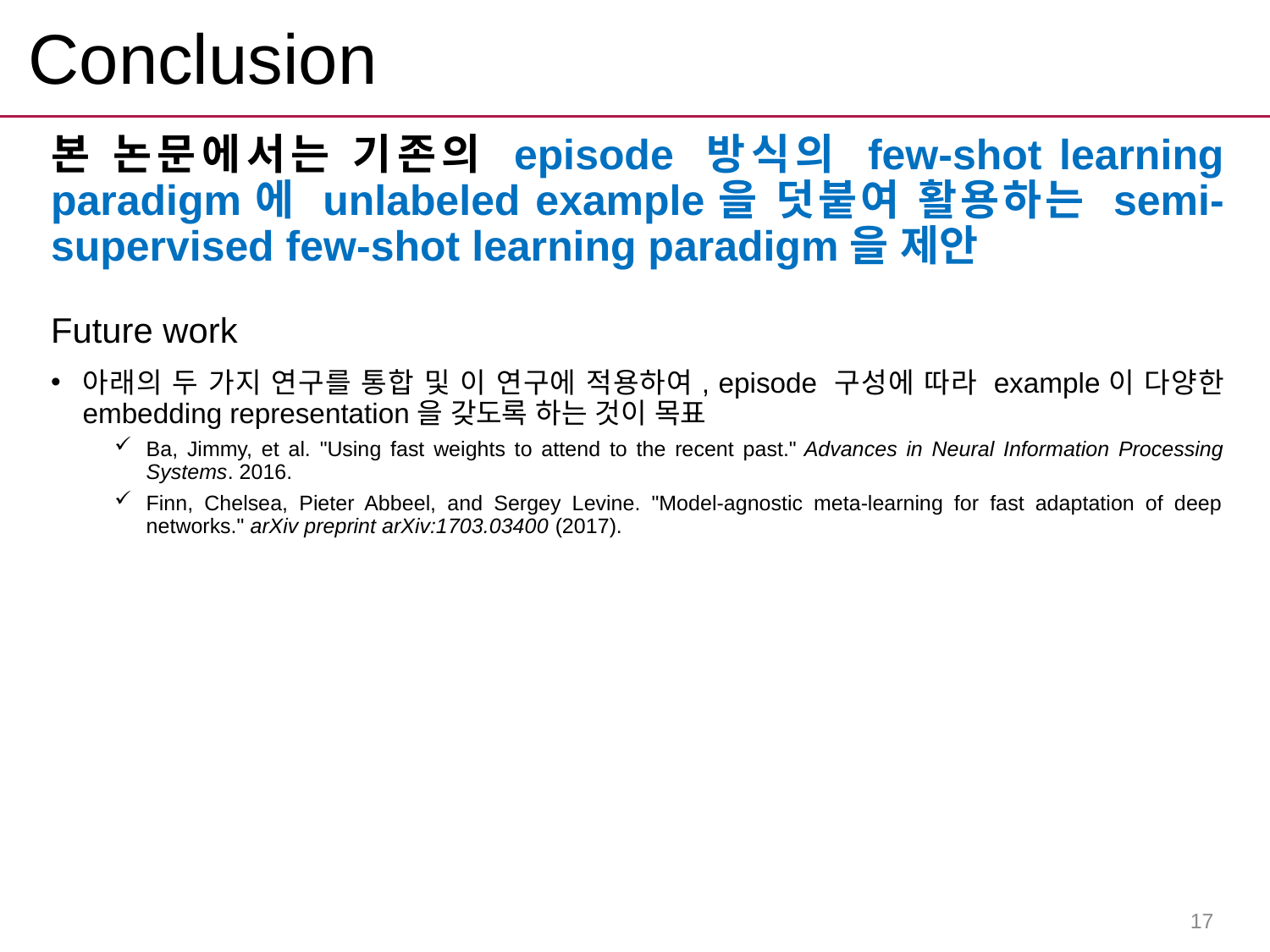

# Conclusion
본 논문에서는 기존의 episode 방식의 few-shot learning paradigm에 unlabeled example을 덧붙여 활용하는 semi-supervised few-shot learning paradigm을 제안

Future work
아래의 두 가지 연구를 통합 및 이 연구에 적용하여, episode 구성에 따라 example이 다양한 embedding representation을 갖도록 하는 것이 목표
Ba, Jimmy, et al. "Using fast weights to attend to the recent past." Advances in Neural Information Processing Systems. 2016.
Finn, Chelsea, Pieter Abbeel, and Sergey Levine. "Model-agnostic meta-learning for fast adaptation of deep networks." arXiv preprint arXiv:1703.03400 (2017).

17